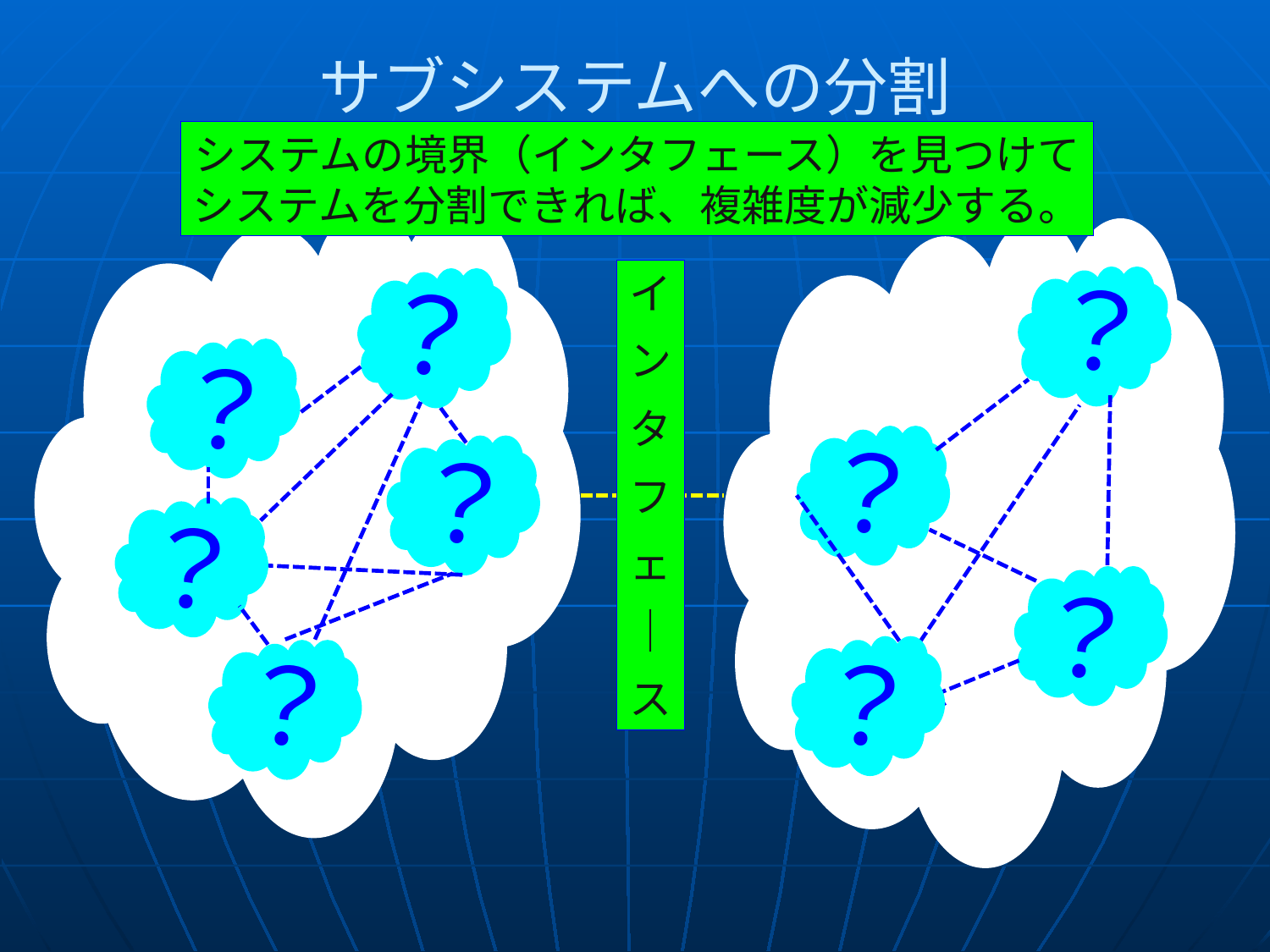

# サブシステムへの分割
システムの境界（インタフェース）を見つけて
システムを分割できれば、複雑度が減少する。

？
イ

ン

タ

フ

ェ

｜

ス
？

？

？

？

？

？
？
？